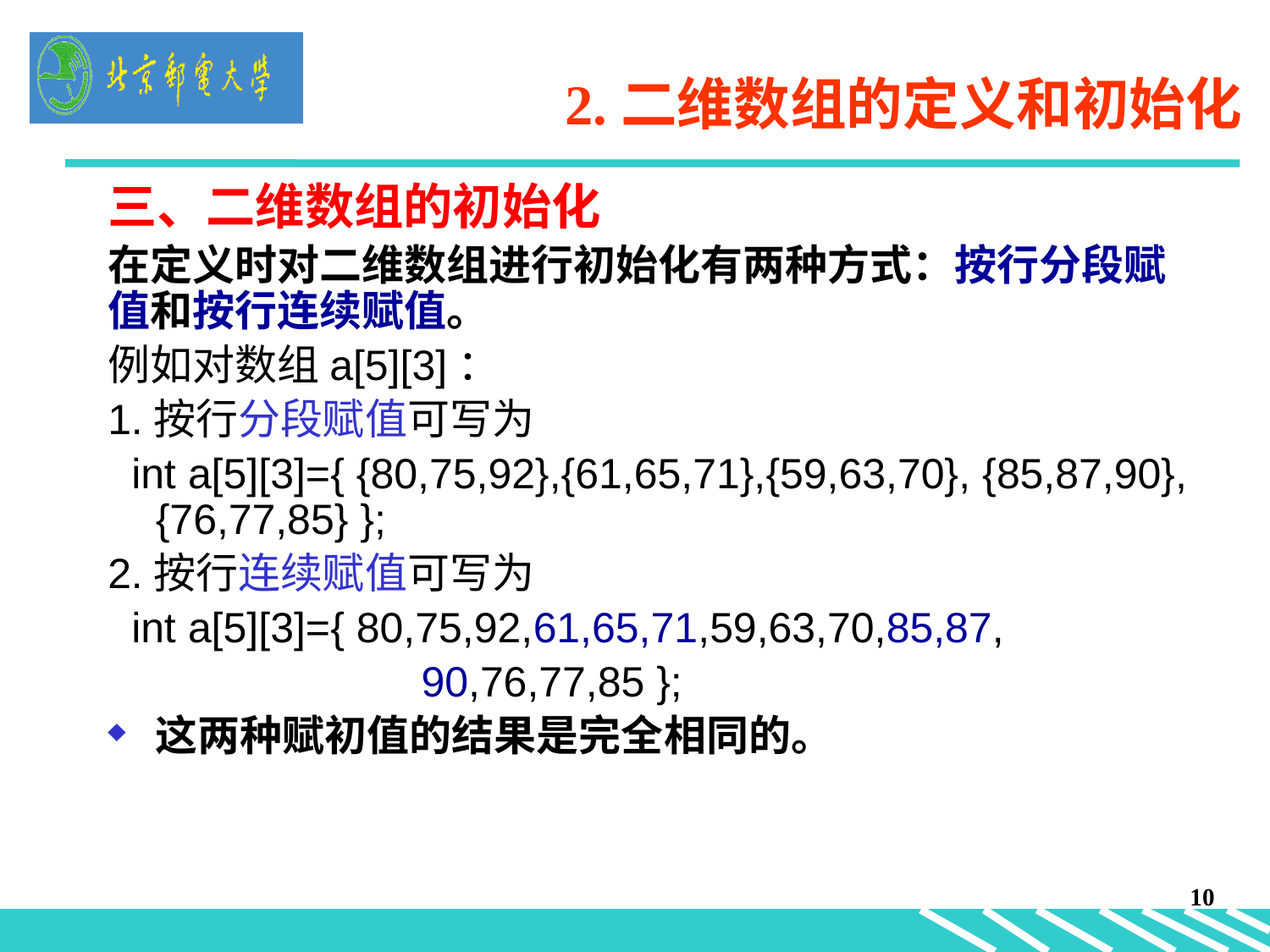

2.二维数组的定义和初始化
三、二维数组的初始化
在定义时对二维数组进行初始化有两种方式：按行分段赋值和按行连续赋值。
例如对数组a[5][3]：
1.按行分段赋值可写为
  int a[5][3]={ {80,75,92},{61,65,71},{59,63,70}, {85,87,90},{76,77,85} };
2.按行连续赋值可写为
  int a[5][3]={ 80,75,92,61,65,71,59,63,70,85,87,
			 90,76,77,85 };
这两种赋初值的结果是完全相同的。
10